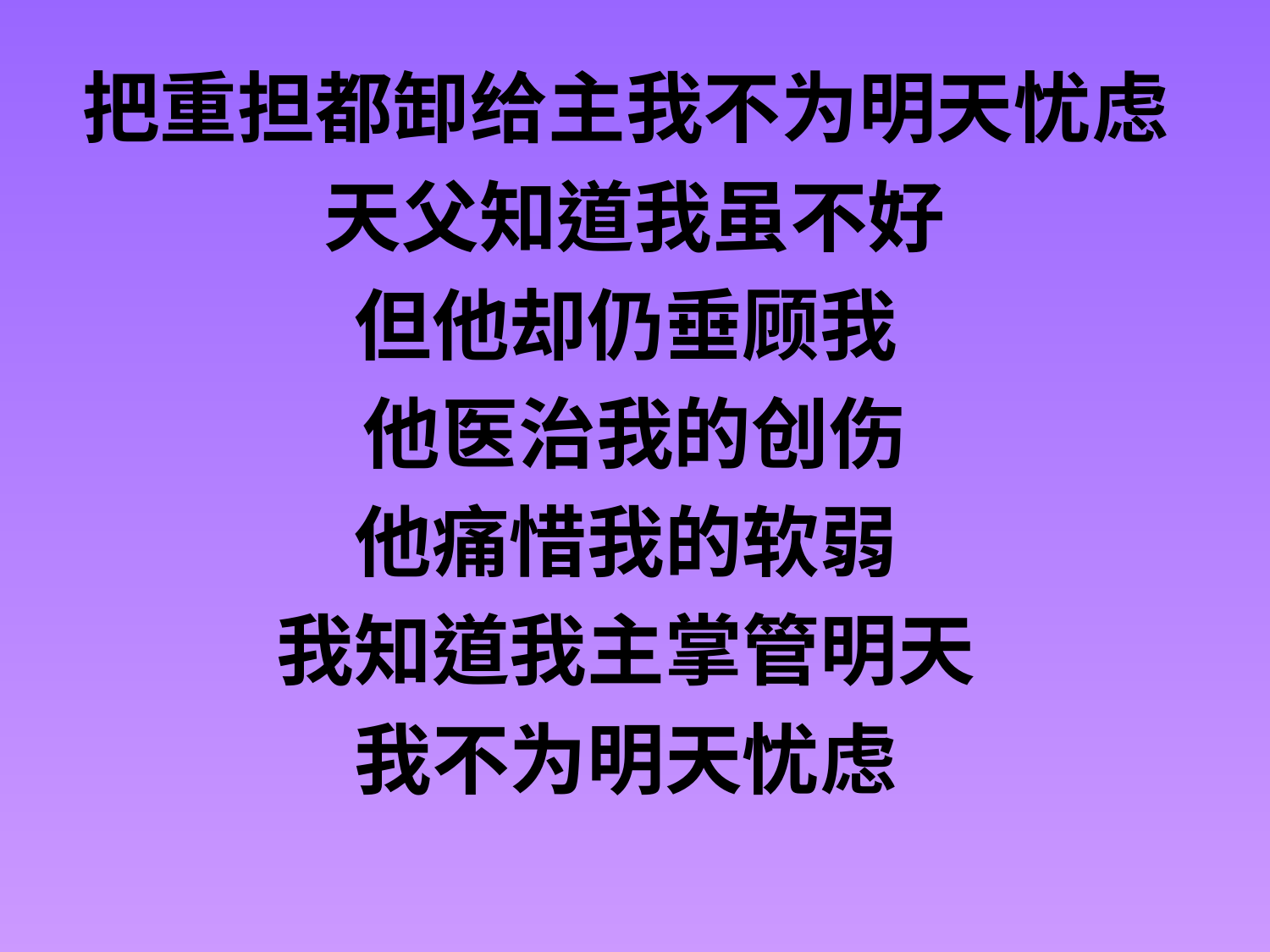

把重担都卸给主我不为明天忧虑
天父知道我虽不好
但他却仍垂顾我
他医治我的创伤
他痛惜我的软弱
我知道我主掌管明天
我不为明天忧虑